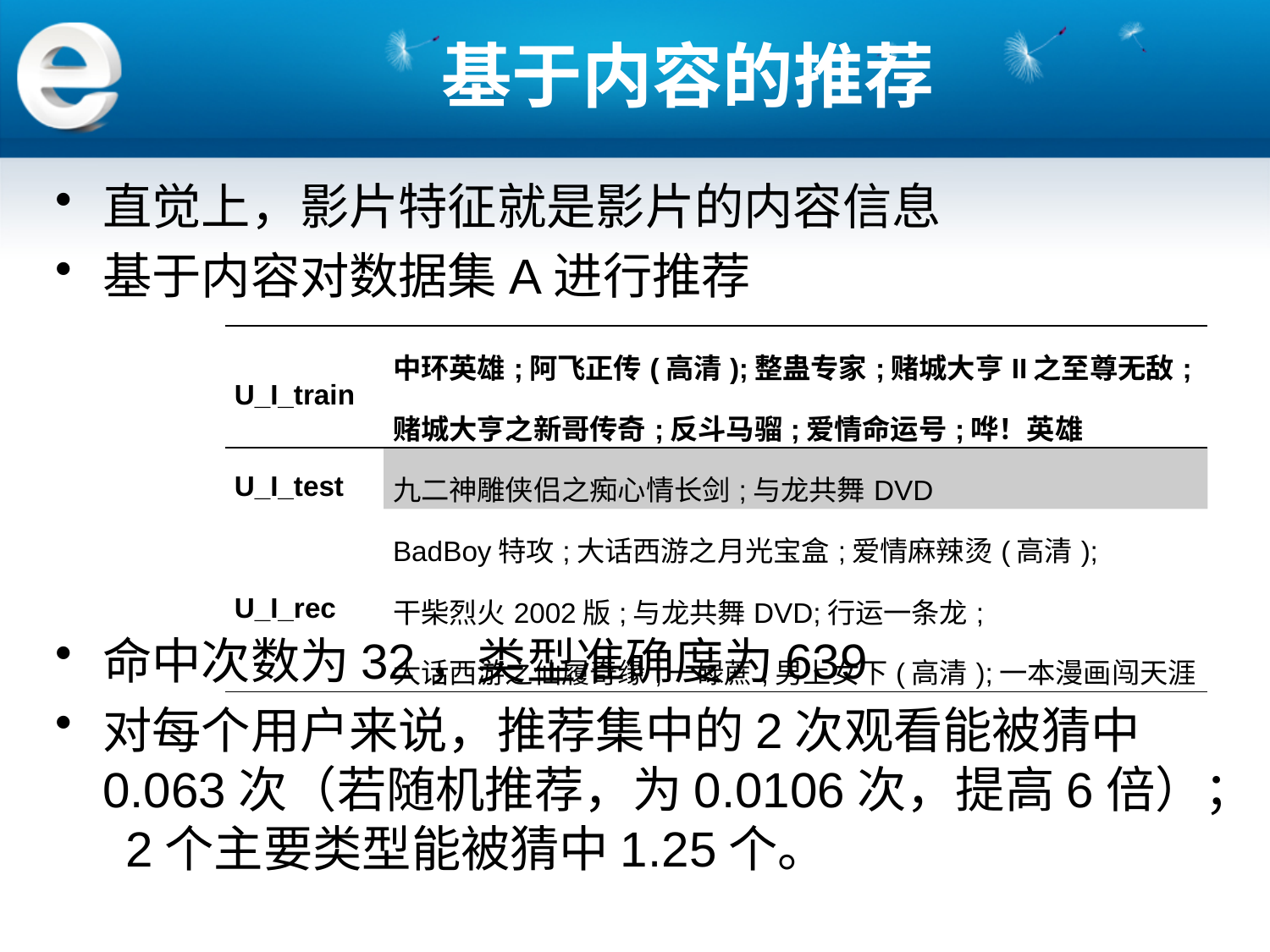

# 基于内容的推荐
直觉上，影片特征就是影片的内容信息
基于内容对数据集A进行推荐

命中次数为32，类型准确度为639
对每个用户来说，推荐集中的2次观看能被猜中0.063次（若随机推荐，为0.0106次，提高6倍）； 2个主要类型能被猜中1.25个。

| U\_I\_train | 中环英雄;阿飞正传(高清);整蛊专家;赌城大亨II之至尊无敌; 赌城大亨之新哥传奇;反斗马骝;爱情命运号;哗！英雄 |
| --- | --- |
| U\_I\_test | 九二神雕侠侣之痴心情长剑;与龙共舞DVD |
| U\_I\_rec | BadBoy特攻;大话西游之月光宝盒;爱情麻辣烫(高清); 干柴烈火2002版;与龙共舞DVD;行运一条龙; 大话西游之仙履奇缘;一碌蔗;男上女下(高清);一本漫画闯天涯 |